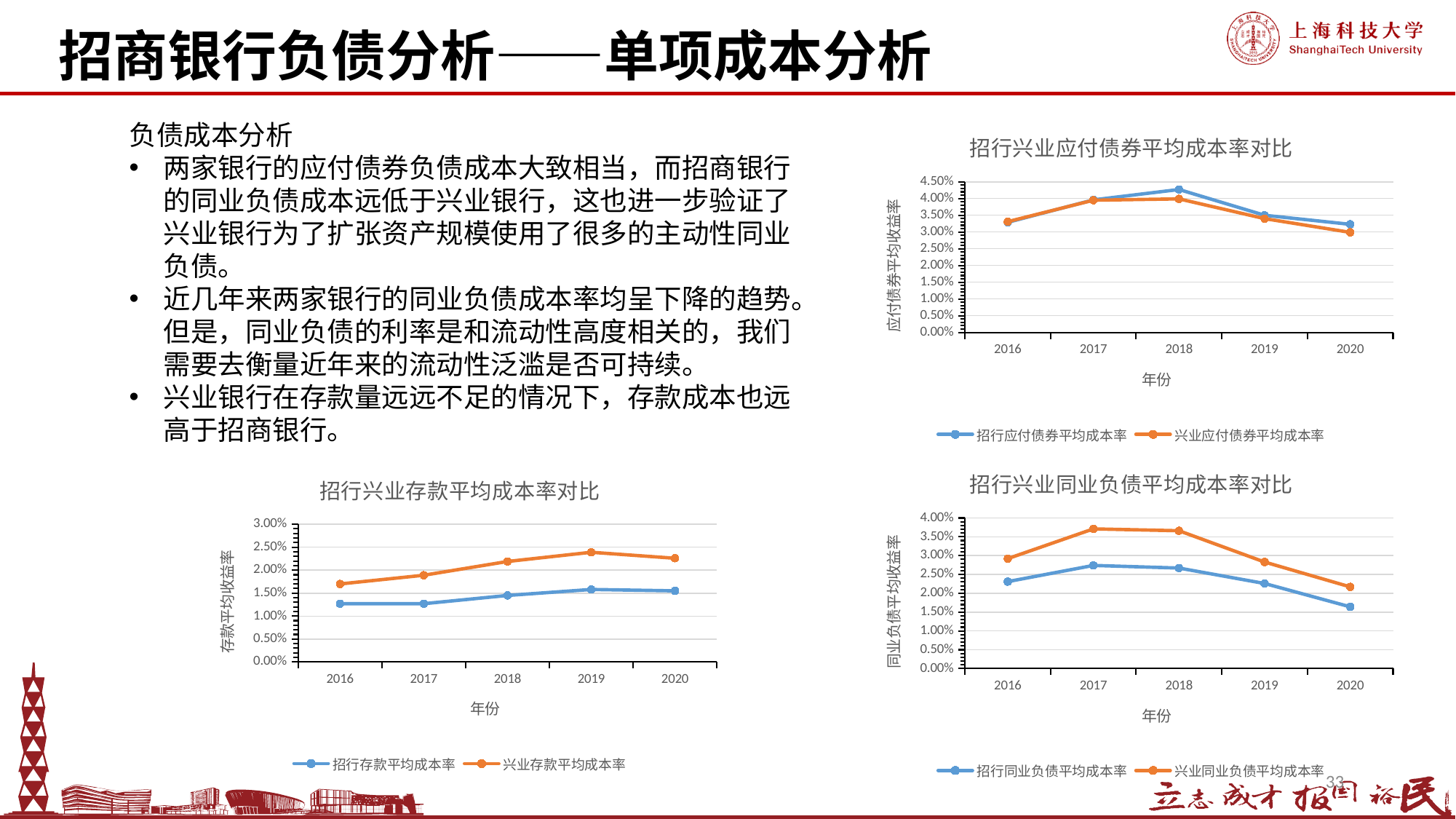

招商银行负债分析——单项成本分析
负债成本分析
两家银行的应付债券负债成本大致相当，而招商银行的同业负债成本远低于兴业银行，这也进一步验证了兴业银行为了扩张资产规模使用了很多的主动性同业负债。
近几年来两家银行的同业负债成本率均呈下降的趋势。但是，同业负债的利率是和流动性高度相关的，我们需要去衡量近年来的流动性泛滥是否可持续。
兴业银行在存款量远远不足的情况下，存款成本也远高于招商银行。

### Chart: 招行兴业应付债券平均成本率对比

| Category |  |  |
|---|---|---|
| 2016 | 0.0329 | 0.0331 |
| 2017 | 0.0396 | 0.0395 |
| 2018 | 0.0427 | 0.0399 |
| 2019 | 0.035 | 0.034 |
| 2020 | 0.0323 | 0.0299 |

### Chart: 招行兴业同业负债平均成本率对比

| Category |  |  |
|---|---|---|
| 2016 | 0.0231 | 0.0292 |
| 2017 | 0.0274 | 0.0371 |
| 2018 | 0.0267 | 0.0366 |
| 2019 | 0.0226 | 0.0283 |
| 2020 | 0.0164 | 0.0217 |

### Chart: 招行兴业存款平均成本率对比

| Category |  |  |
|---|---|---|
| 2016 | 0.0127 | 0.017 |
| 2017 | 0.0127 | 0.0189 |
| 2018 | 0.0145 | 0.0219 |
| 2019 | 0.0158 | 0.0239 |
| 2020 | 0.0155 | 0.0226 |
33